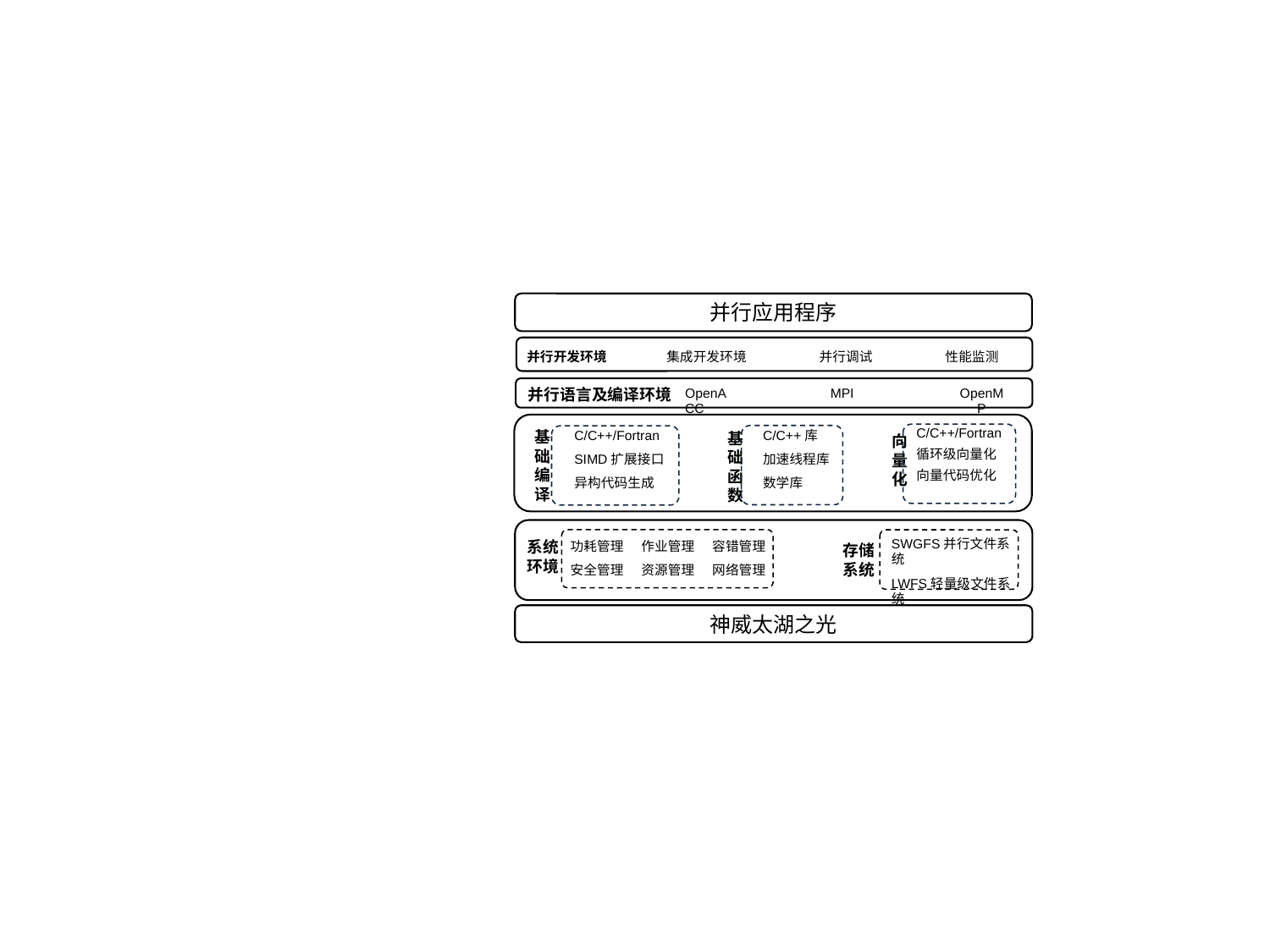

并行应用程序

并行开发环境
集成开发环境
并行调试
性能监测

并行语言及编译环境
OpenACC
MPI
OpenMP

C/C++库
加速线程库
数学库
C/C++/Fortran
循环级向量化
向量代码优化

向量化
C/C++/Fortran
SIMD扩展接口
异构代码生成
基础
编译

基础函数

SWGFS并行文件系统
LWFS轻量级文件系统

存储系统

功耗管理
安全管理
作业管理
资源管理
容错管理
网络管理
系统
环境
神威太湖之光